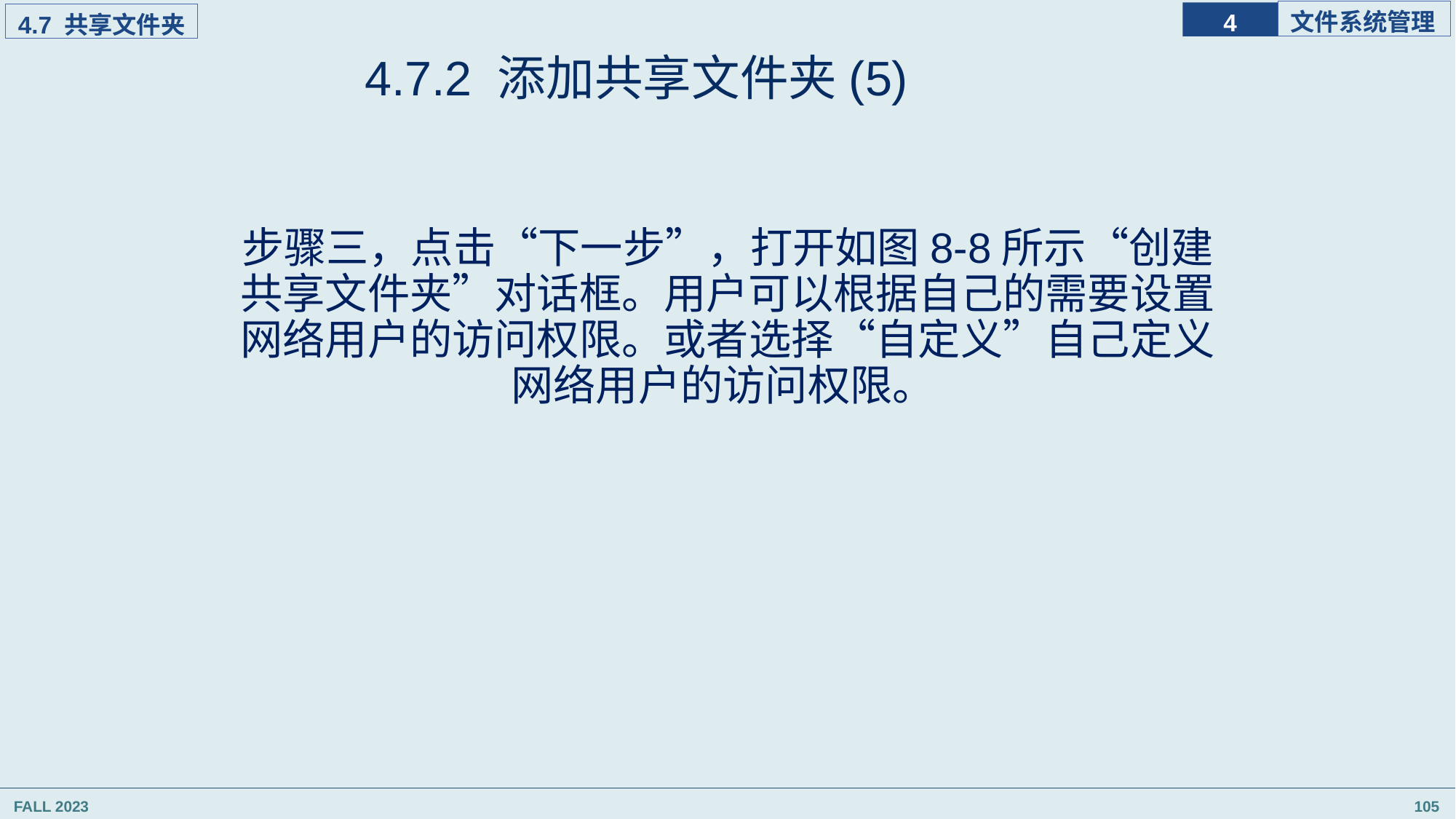

4.7.2 添加共享文件夹(5)
步骤三，点击“下一步”，打开如图8-8所示“创建共享文件夹”对话框。用户可以根据自己的需要设置网络用户的访问权限。或者选择“自定义”自己定义网络用户的访问权限。